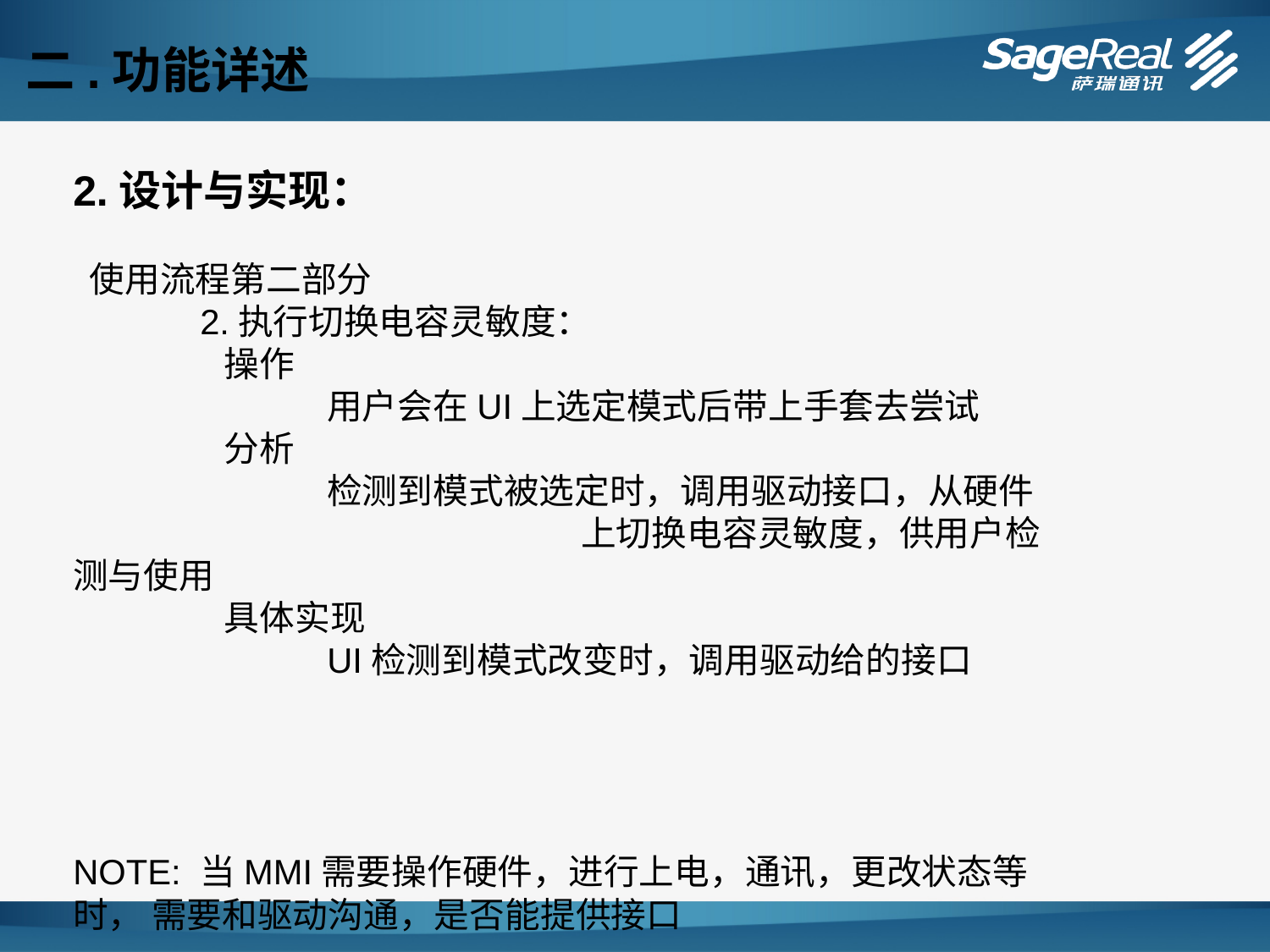

二.功能详述
2.设计与实现：

 使用流程第二部分
	2.执行切换电容灵敏度：
	  操作
		用户会在UI上选定模式后带上手套去尝试
	  分析
		检测到模式被选定时，调用驱动接口，从硬件				上切换电容灵敏度，供用户检测与使用
	  具体实现
		UI检测到模式改变时，调用驱动给的接口

NOTE:	当MMI需要操作硬件，进行上电，通讯，更改状态等时， 需要和驱动沟通，是否能提供接口